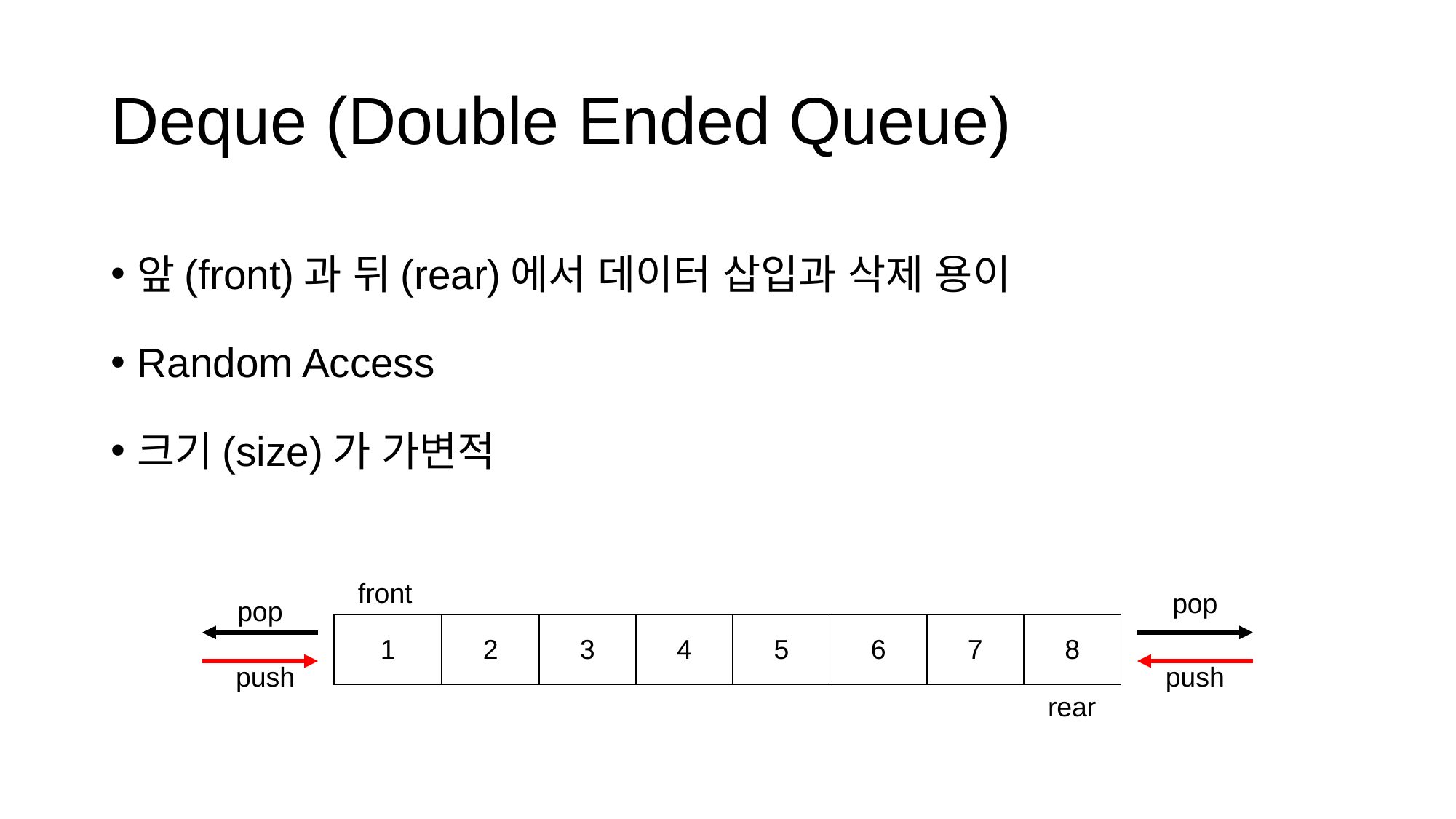

# Deque (Double Ended Queue)
앞(front)과 뒤(rear)에서 데이터 삽입과 삭제 용이
Random Access
크기(size)가 가변적
front
pop
pop
| 1 | 2 | 3 | 4 | 5 | 6 | 7 | 8 |
| --- | --- | --- | --- | --- | --- | --- | --- |
push
push
rear